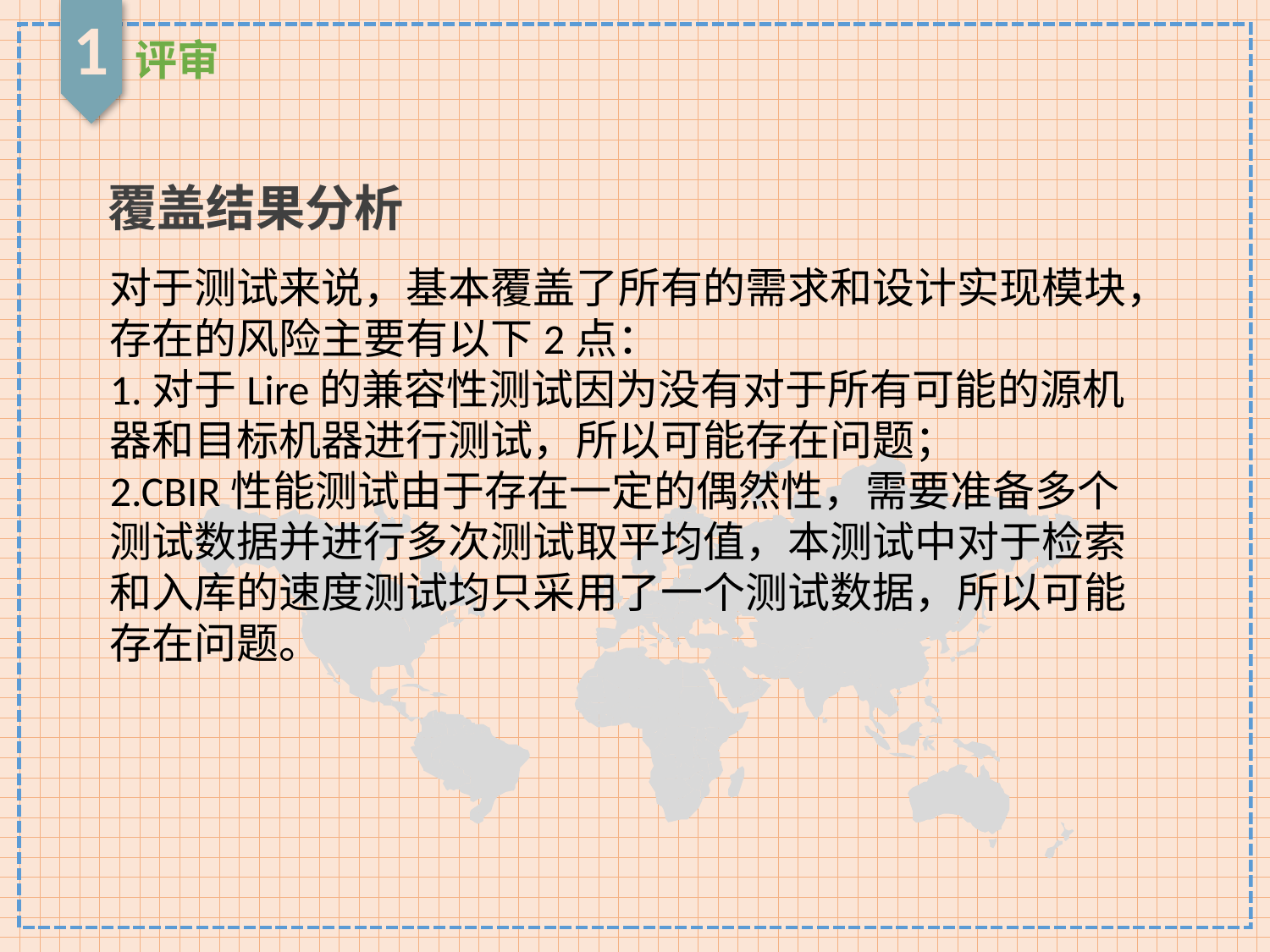

1
评审

覆盖结果分析
对于测试来说，基本覆盖了所有的需求和设计实现模块，存在的风险主要有以下2点：
1.对于Lire的兼容性测试因为没有对于所有可能的源机器和目标机器进行测试，所以可能存在问题；
2.CBIR性能测试由于存在一定的偶然性，需要准备多个测试数据并进行多次测试取平均值，本测试中对于检索和入库的速度测试均只采用了一个测试数据，所以可能存在问题。